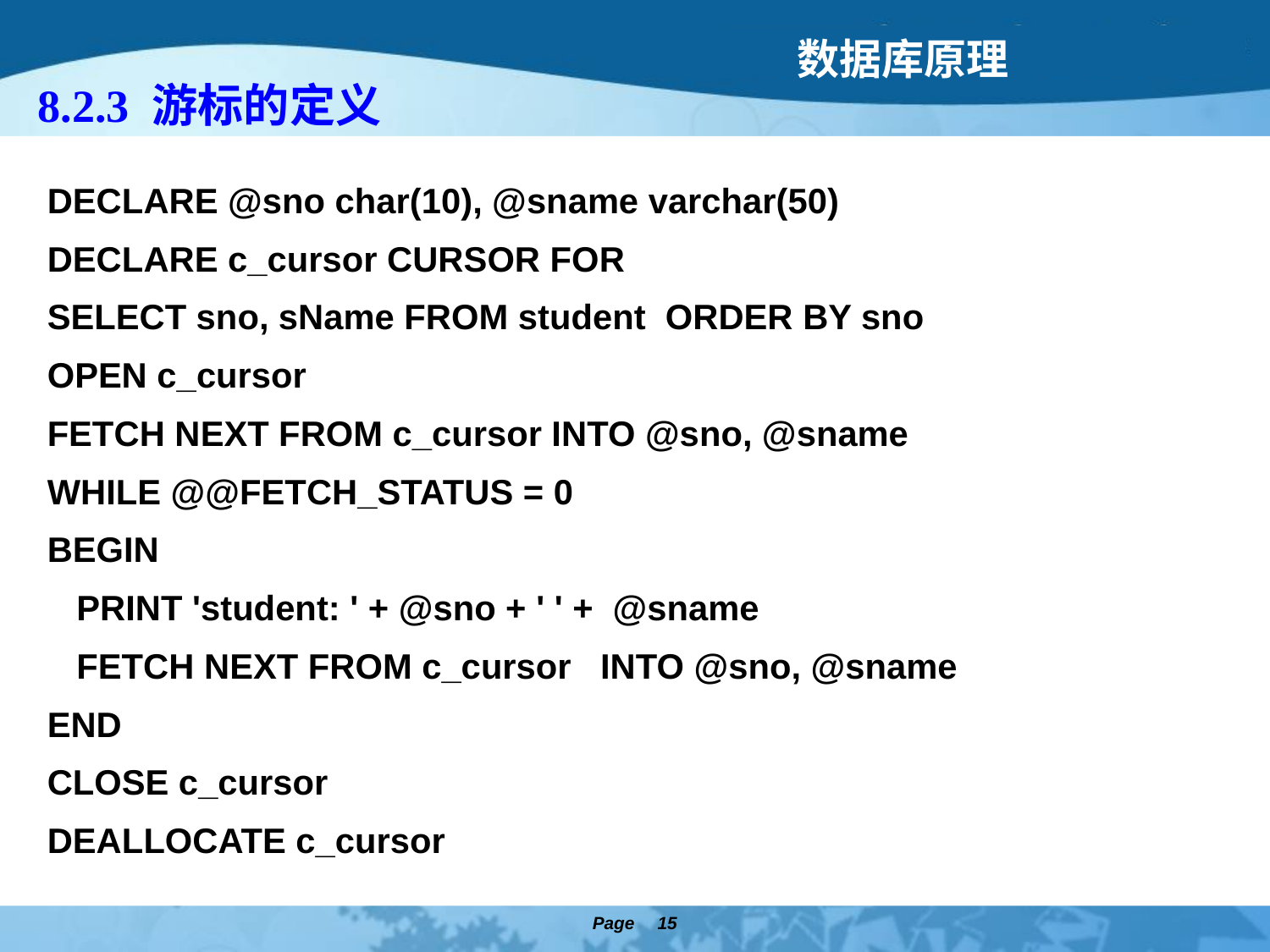

# 8.2.3 游标的定义
DECLARE @sno char(10), @sname varchar(50)
DECLARE c_cursor CURSOR FOR
SELECT sno, sName FROM student  ORDER BY sno
OPEN c_cursor
FETCH NEXT FROM c_cursor INTO @sno, @sname
WHILE @@FETCH_STATUS = 0
BEGIN
   PRINT 'student: ' + @sno + ' ' +  @sname
   FETCH NEXT FROM c_cursor   INTO @sno, @sname
END
CLOSE c_cursor
DEALLOCATE c_cursor